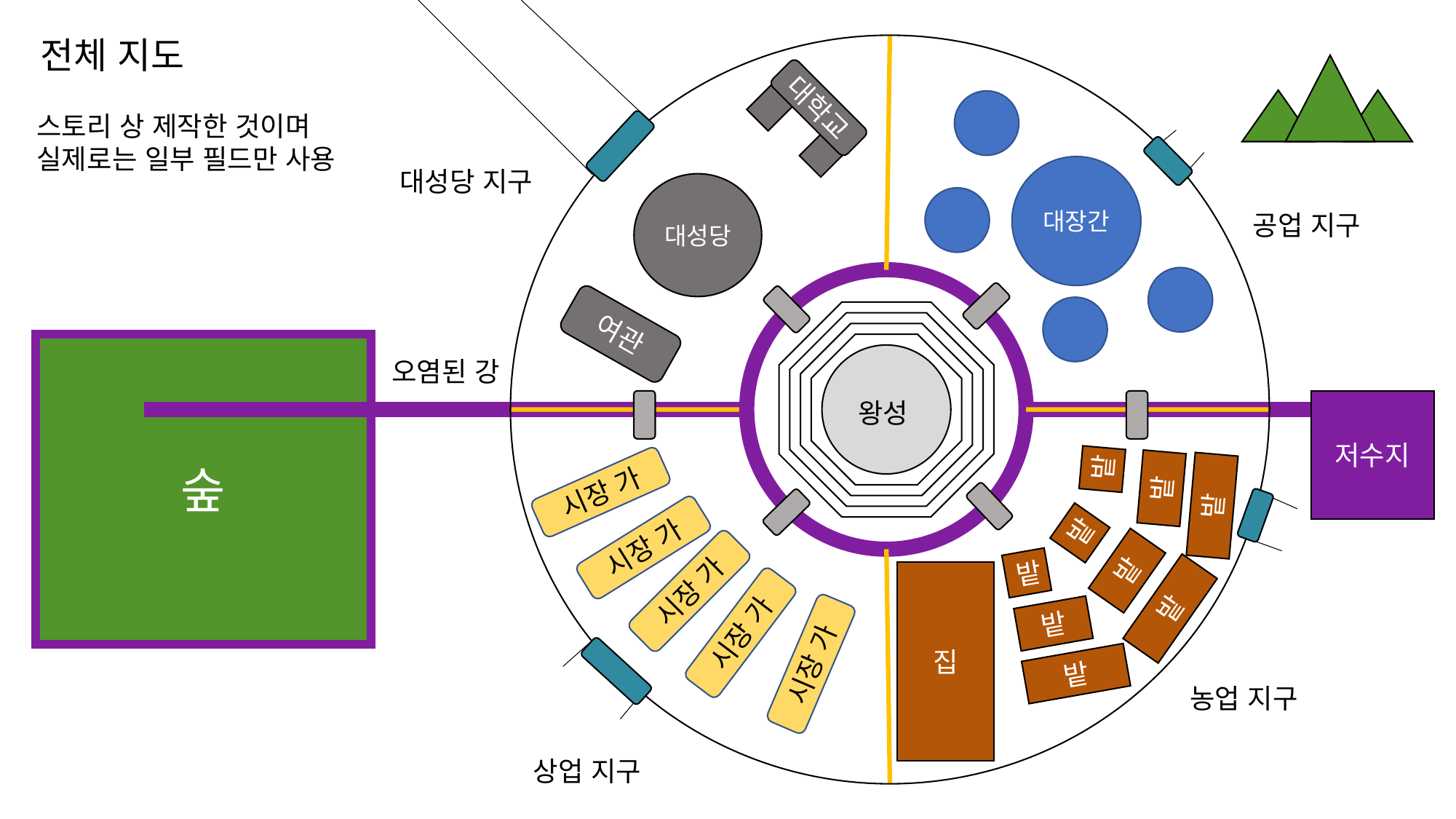

전체 지도

대학교

스토리 상 제작한 것이며 실제로는 일부 필드만 사용

대장간
대성당 지구
대성당

공업 지구

여관

숲

오염된 강
왕성
저수지

밭
밭
시장 가
밭

밭
시장 가
밭
밭
집
시장 가
밭
밭
시장 가
시장 가
밭

농업 지구
상업 지구